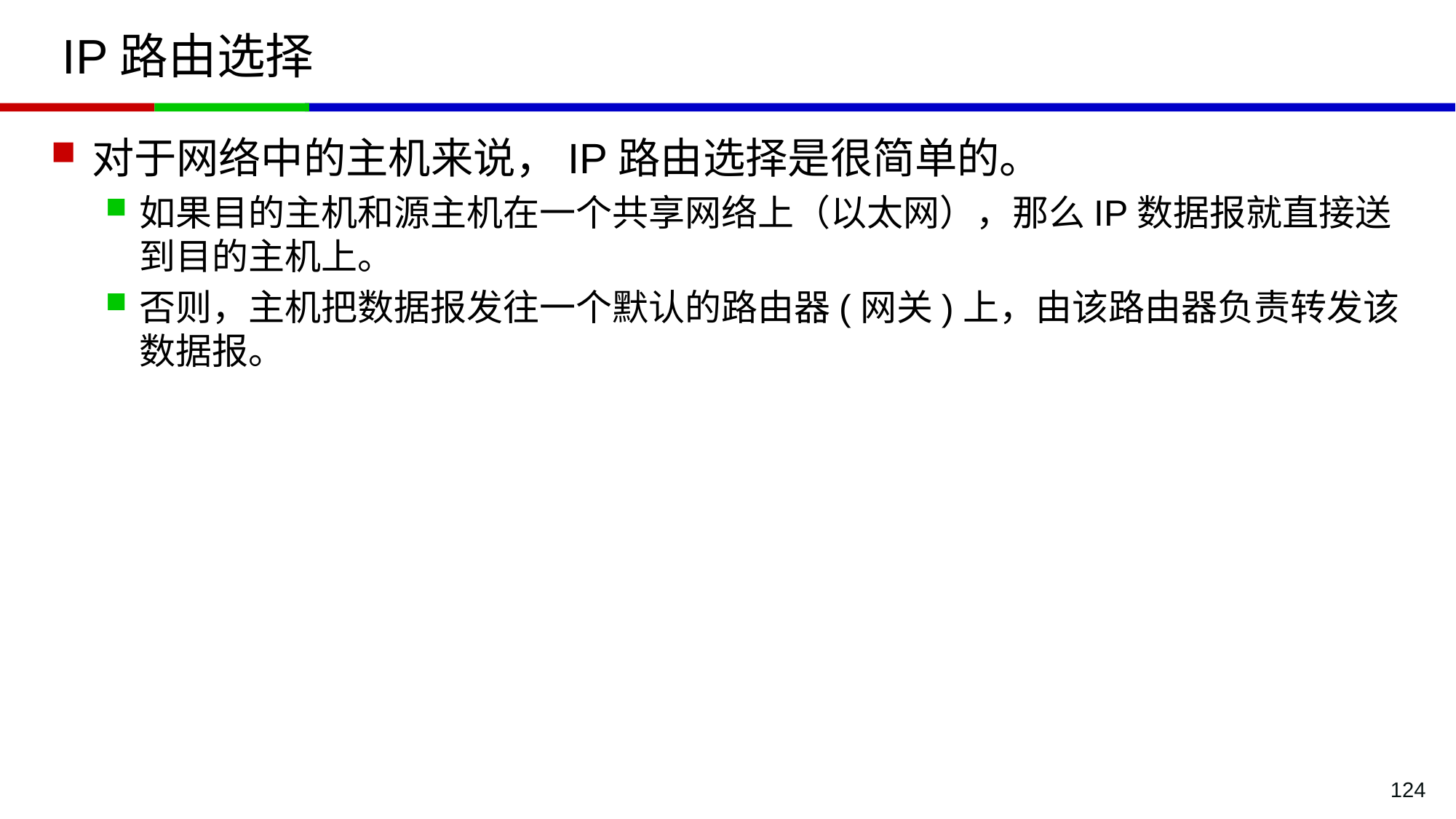

# IP路由选择
对于网络中的主机来说，IP路由选择是很简单的。
如果目的主机和源主机在一个共享网络上（以太网），那么IP数据报就直接送到目的主机上。
否则，主机把数据报发往一个默认的路由器(网关)上，由该路由器负责转发该数据报。
124